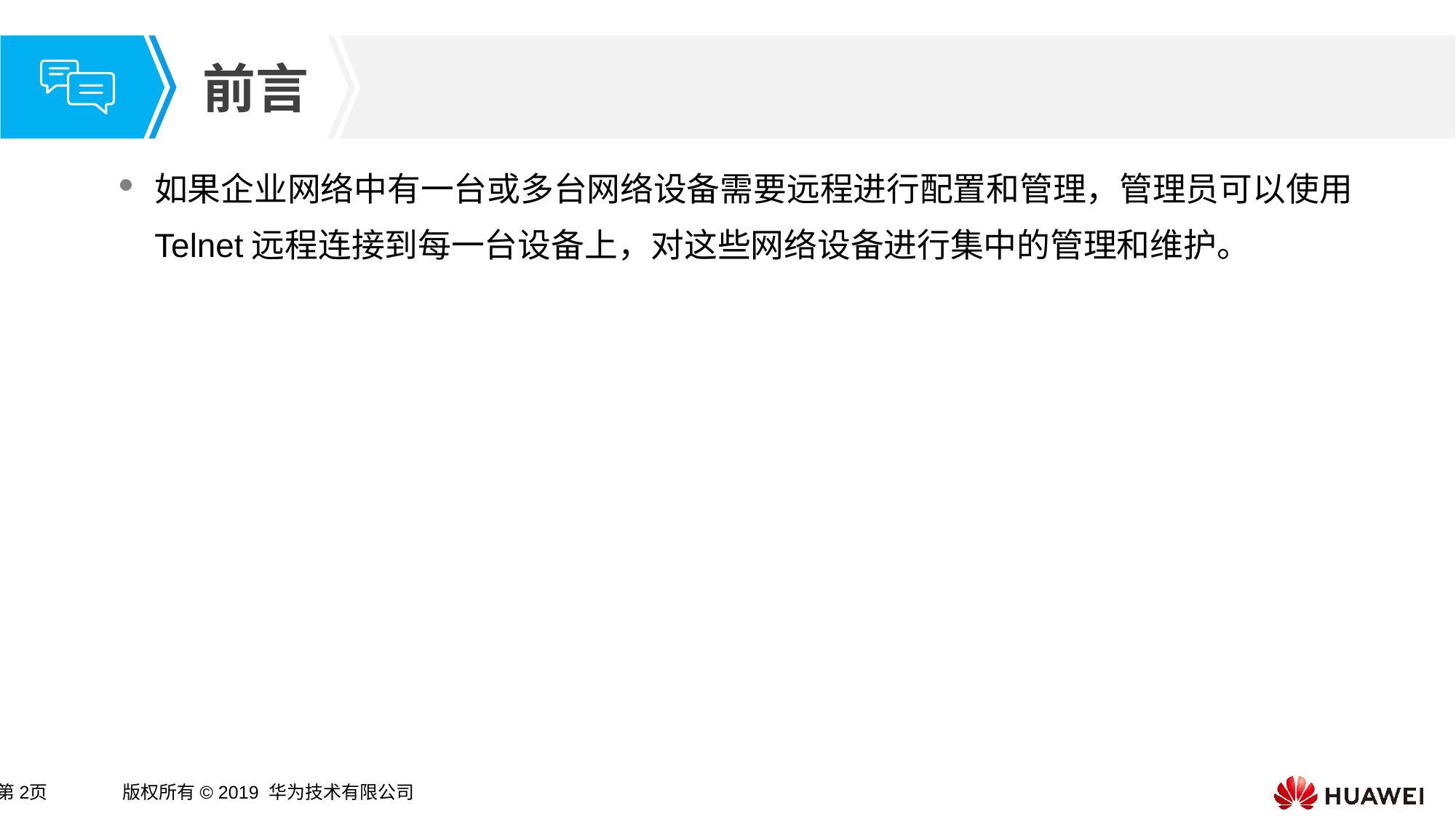

如果企业网络中有一台或多台网络设备需要远程进行配置和管理，管理员可以使用Telnet远程连接到每一台设备上，对这些网络设备进行集中的管理和维护。